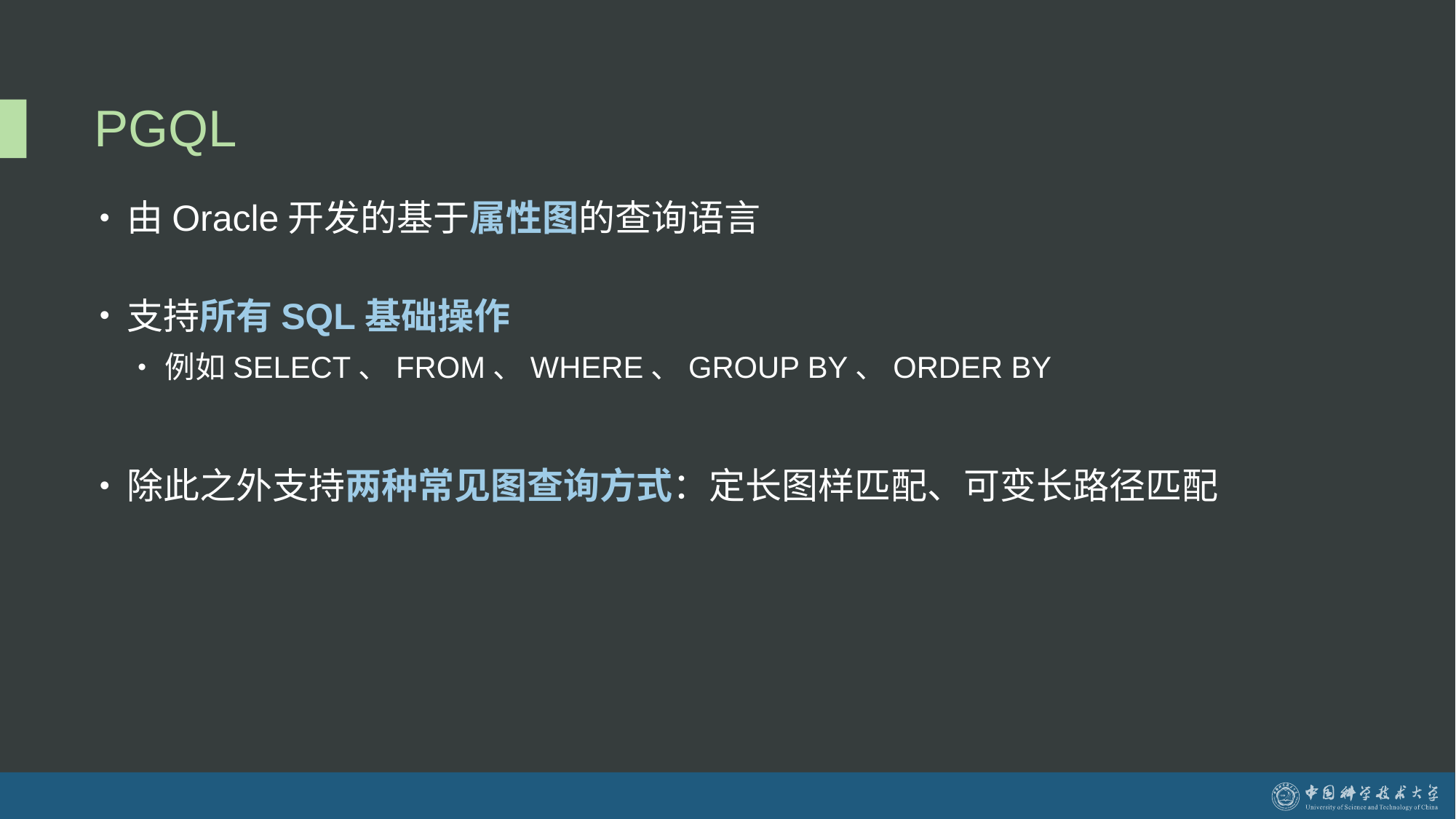

PGQL
由Oracle开发的基于属性图的查询语言
支持所有SQL基础操作
例如SELECT、FROM、WHERE、GROUP BY、ORDER BY
除此之外支持两种常见图查询方式：定长图样匹配、可变长路径匹配